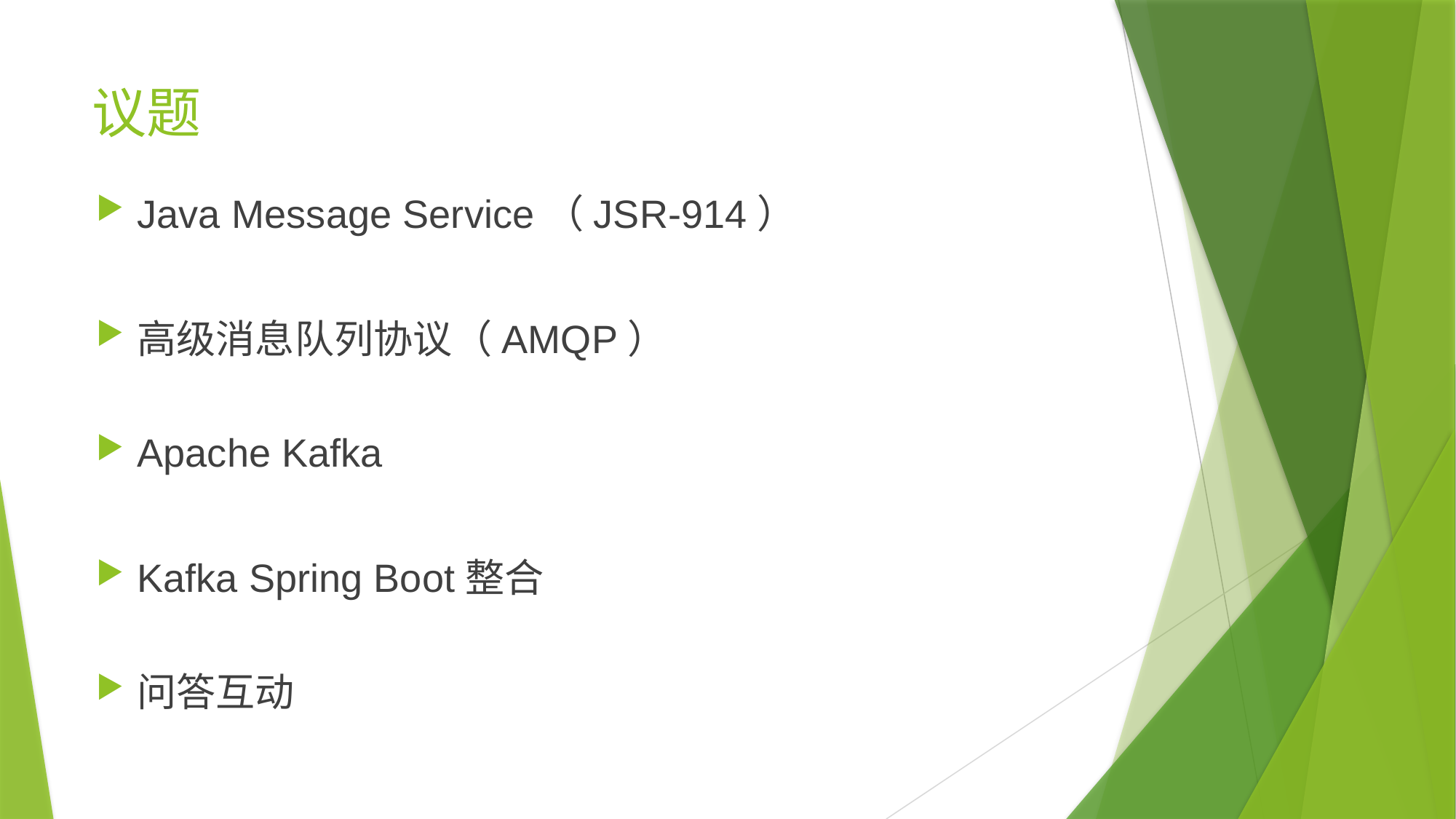

# 议题
Java Message Service（JSR-914）

高级消息队列协议（AMQP）

Apache Kafka

Kafka Spring Boot整合

问答互动